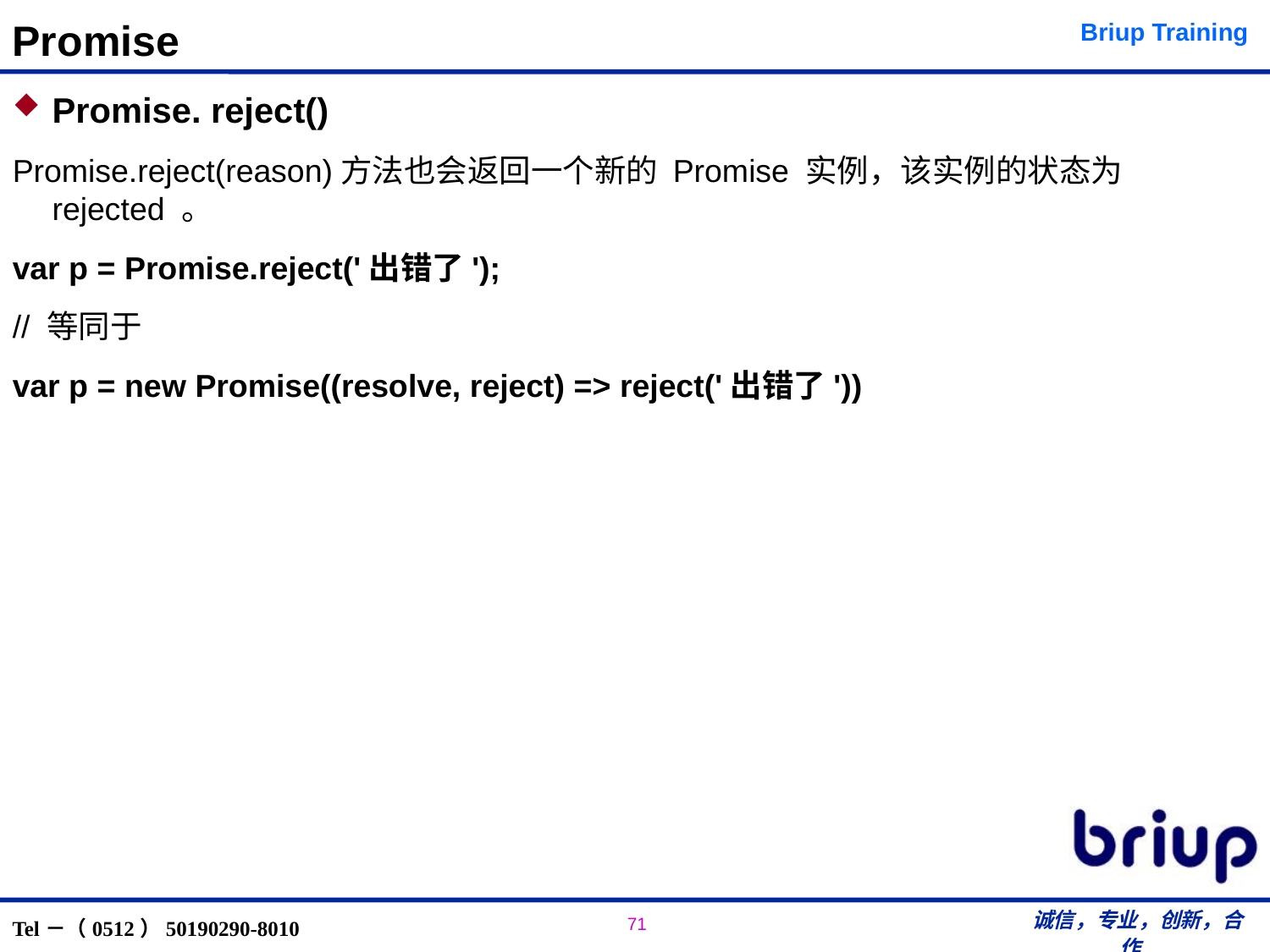

# Promise
Promise. reject()
Promise.reject(reason)方法也会返回一个新的 Promise 实例，该实例的状态为rejected 。
var p = Promise.reject('出错了');
// 等同于
var p = new Promise((resolve, reject) => reject('出错了'))